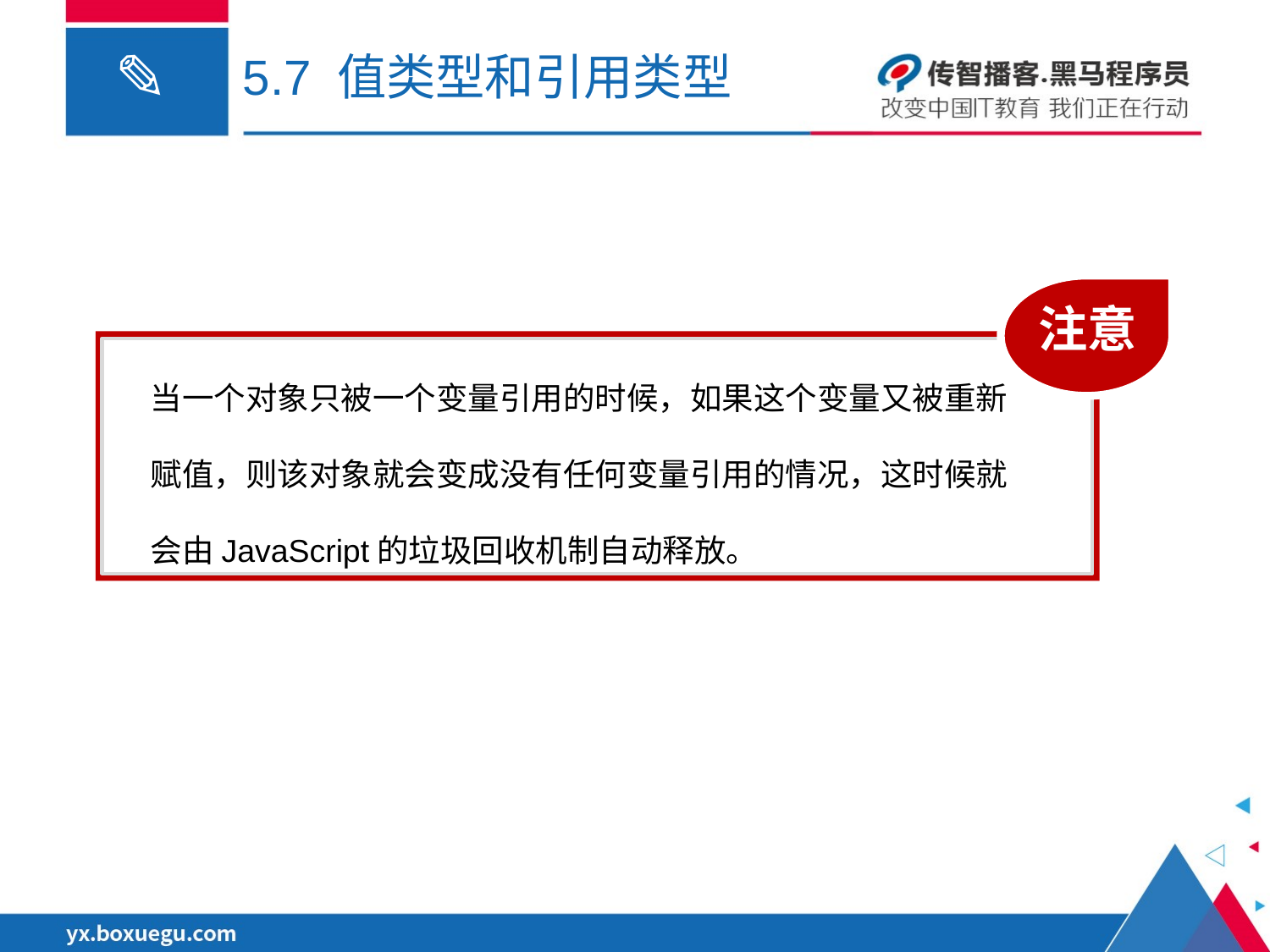

# 5.7 值类型和引用类型

注意

当一个对象只被一个变量引用的时候，如果这个变量又被重新赋值，则该对象就会变成没有任何变量引用的情况，这时候就会由JavaScript的垃圾回收机制自动释放。